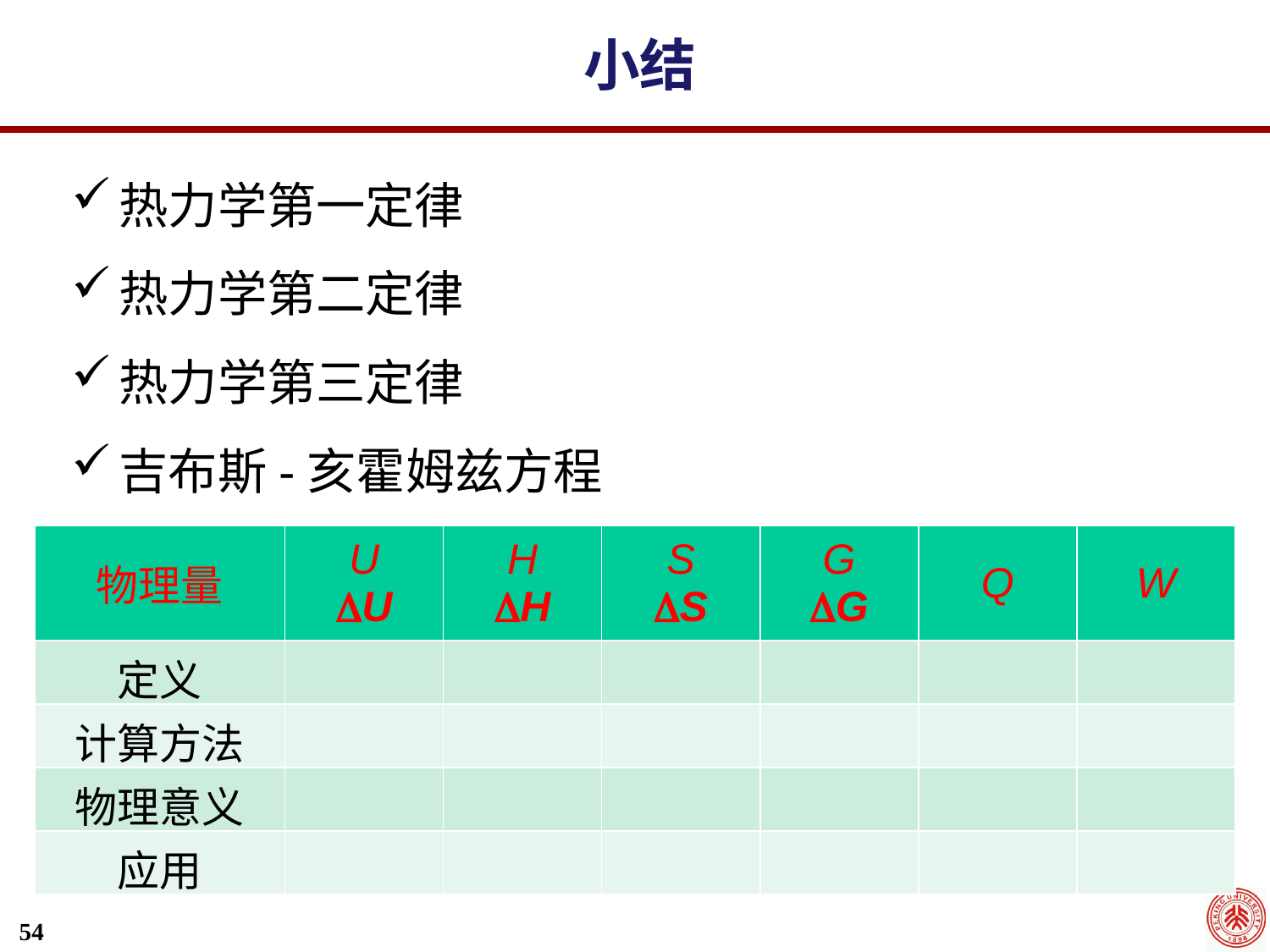

小结

热力学第一定律
热力学第二定律
热力学第三定律
吉布斯-亥霍姆兹方程
| 物理量 | U ΔU | H ΔH | S ΔS | G ΔG | Q | W |
| --- | --- | --- | --- | --- | --- | --- |
| 定义 |  |  |  |  |  |  |
| 计算方法 |  |  |  |  |  |  |
| 物理意义 |  |  |  |  |  |  |
| 应用 |  |  |  |  |  |  |
54